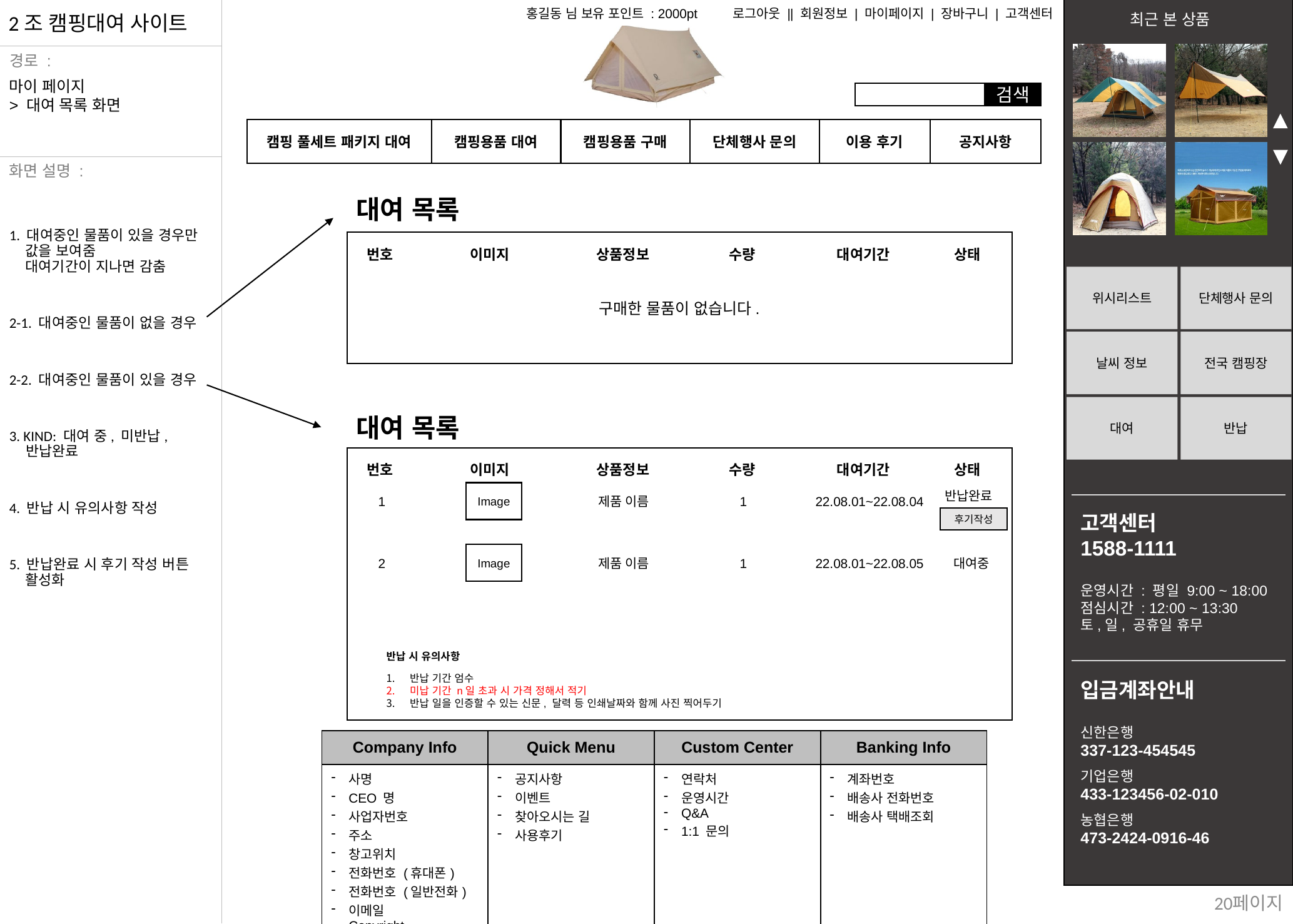

마이 페이지
> 대여 목록 화면
대여 목록
1. 대여중인 물품이 있을 경우만
    값을 보여줌
    대여기간이 지나면 감춤

2-1. 대여중인 물품이 없을 경우

2-2. 대여중인 물품이 있을 경우

3. KIND: 대여 중, 미반납,
    반납완료

4. 반납 시 유의사항 작성

5. 반납완료 시 후기 작성 버튼
    활성화

번호
이미지
상품정보
수량
대여기간
상태
구매한 물품이 없습니다.
대여 목록

번호
이미지
상품정보
수량
대여기간
상태
Image
반납완료
1
제품 이름
1
22.08.01~22.08.04
후기작성
Image
2
제품 이름
1
22.08.01~22.08.05
대여중
반납 시 유의사항

반납 기간 엄수
미납 기간 n일 초과 시 가격 정해서 적기
반납 일을 인증할 수 있는 신문, 달력 등 인쇄날짜와 함께 사진 찍어두기